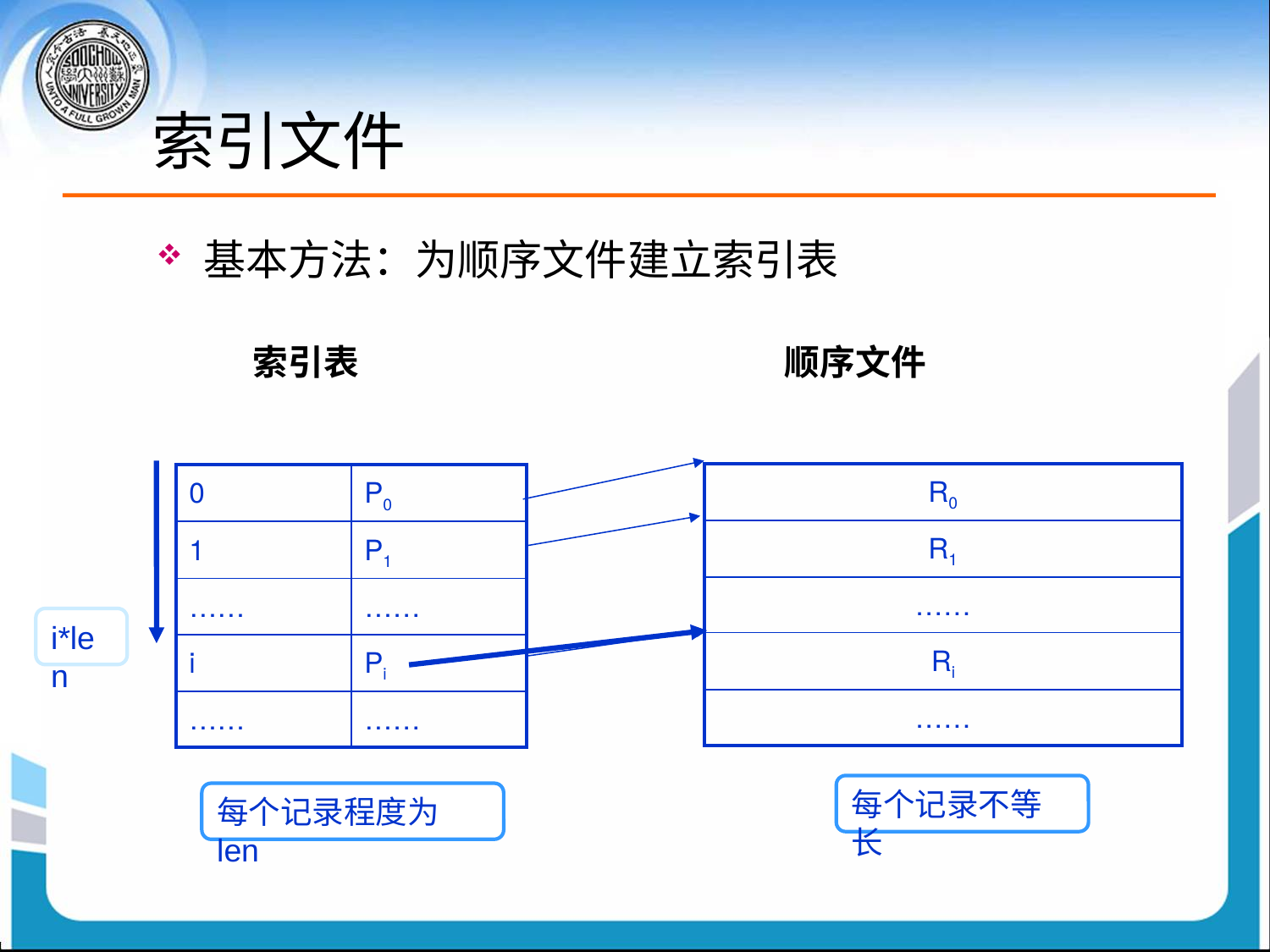

# 索引文件
基本方法：为顺序文件建立索引表

           索引表                                                     顺序文件

| R0 |
| --- |
| R1 |
| …… |
| Ri |
| …… |
| 0 | P0 |
| --- | --- |
| 1 | P1 |
| …… | …… |
| i | Pi |
| …… | …… |

i*len

每个记录不等长
每个记录程度为len